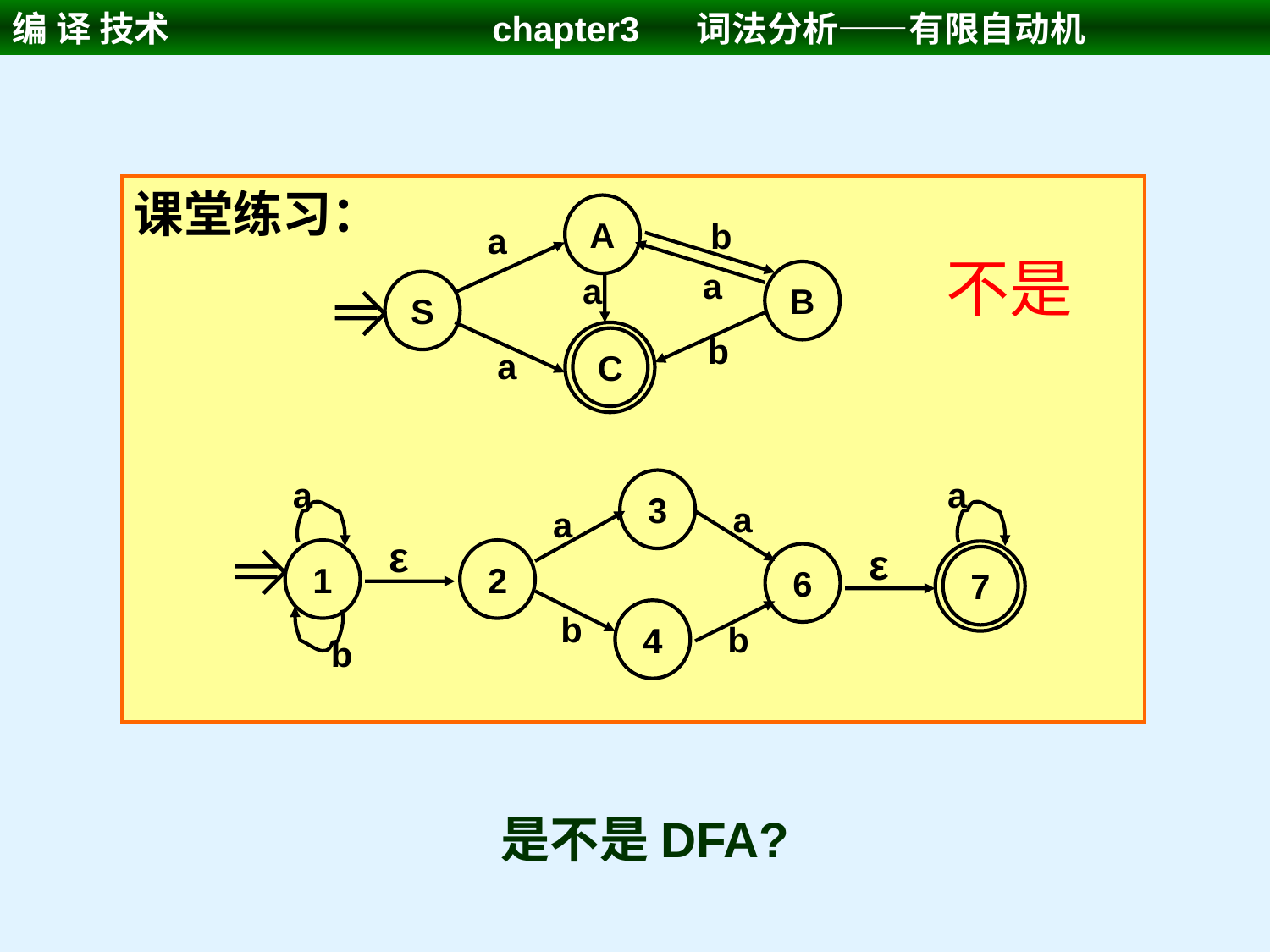

课堂练习：

A
b
a

a
a
B
S

C
b
a
不是
a
a
3

a

a

ε
ε
1
2

7
6

b
4

b
b
是不是DFA?